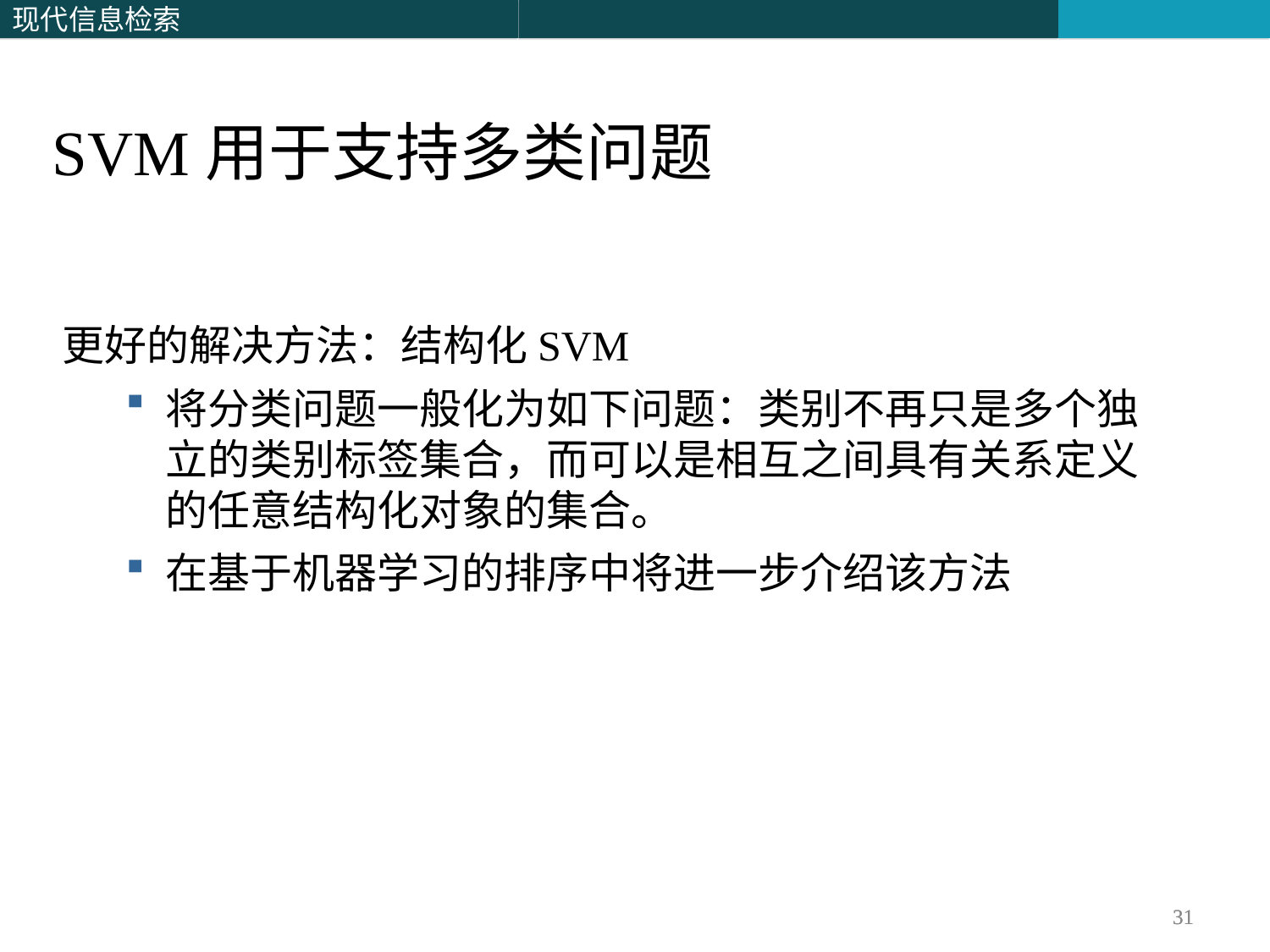

SVM用于支持多类问题

更好的解决方法：结构化SVM
将分类问题一般化为如下问题：类别不再只是多个独立的类别标签集合，而可以是相互之间具有关系定义的任意结构化对象的集合。
在基于机器学习的排序中将进一步介绍该方法
31
31